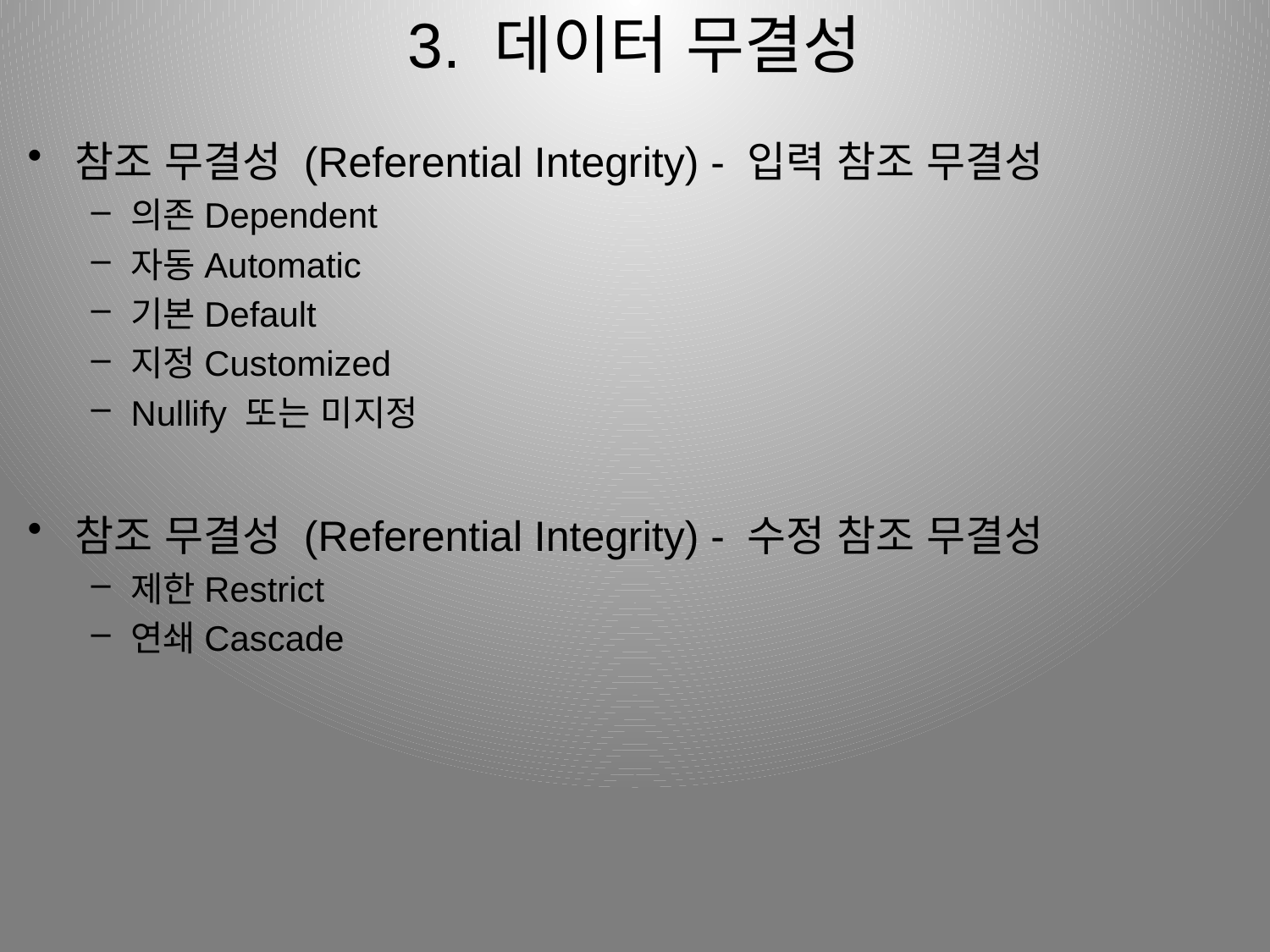

# 3. 데이터 무결성
참조 무결성 (Referential Integrity) - 입력 참조 무결성
의존Dependent
자동Automatic
기본Default
지정Customized
Nullify 또는 미지정

참조 무결성 (Referential Integrity) - 수정 참조 무결성
제한Restrict
연쇄Cascade